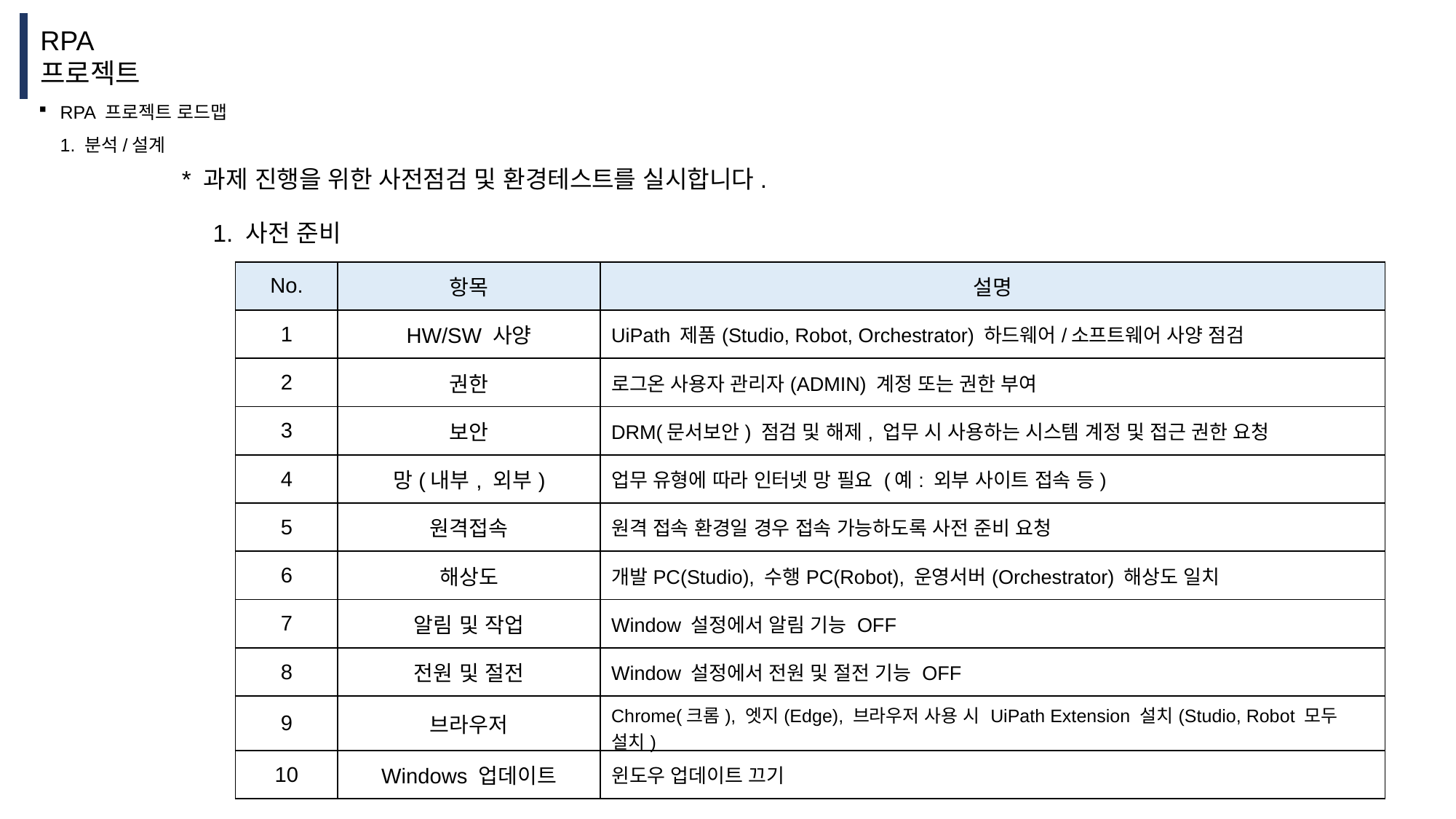

RPA 프로젝트 로드맵
1. 분석/설계
* 과제 진행을 위한 사전점검 및 환경테스트를 실시합니다.
1. 사전 준비
| No. | 항목 | 설명 |
| --- | --- | --- |
| 1 | HW/SW 사양 | UiPath 제품(Studio, Robot, Orchestrator) 하드웨어/소프트웨어 사양 점검 |
| 2 | 권한 | 로그온 사용자 관리자(ADMIN) 계정 또는 권한 부여 |
| 3 | 보안 | DRM(문서보안) 점검 및 해제, 업무 시 사용하는 시스템 계정 및 접근 권한 요청 |
| 4 | 망(내부, 외부) | 업무 유형에 따라 인터넷 망 필요 (예: 외부 사이트 접속 등) |
| 5 | 원격접속 | 원격 접속 환경일 경우 접속 가능하도록 사전 준비 요청 |
| 6 | 해상도 | 개발PC(Studio), 수행PC(Robot), 운영서버(Orchestrator) 해상도 일치 |
| 7 | 알림 및 작업 | Window 설정에서 알림 기능 OFF |
| 8 | 전원 및 절전 | Window 설정에서 전원 및 절전 기능 OFF |
| 9 | 브라우저 | Chrome(크롬), 엣지(Edge), 브라우저 사용 시 UiPath Extension 설치(Studio, Robot 모두 설치) |
| 10 | Windows 업데이트 | 윈도우 업데이트 끄기 |